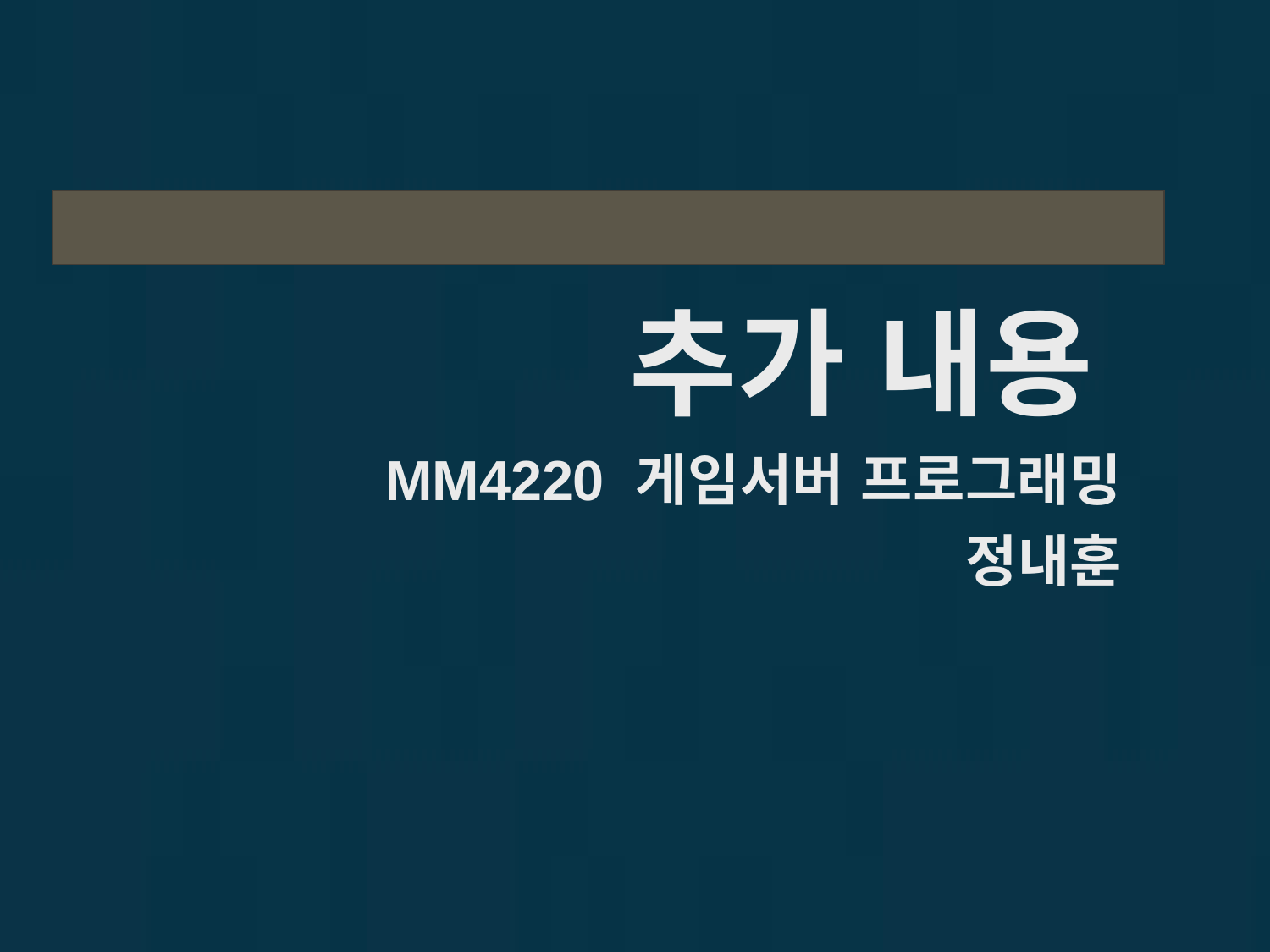

# 추가 내용
MM4220	게임서버 프로그래밍
정내훈